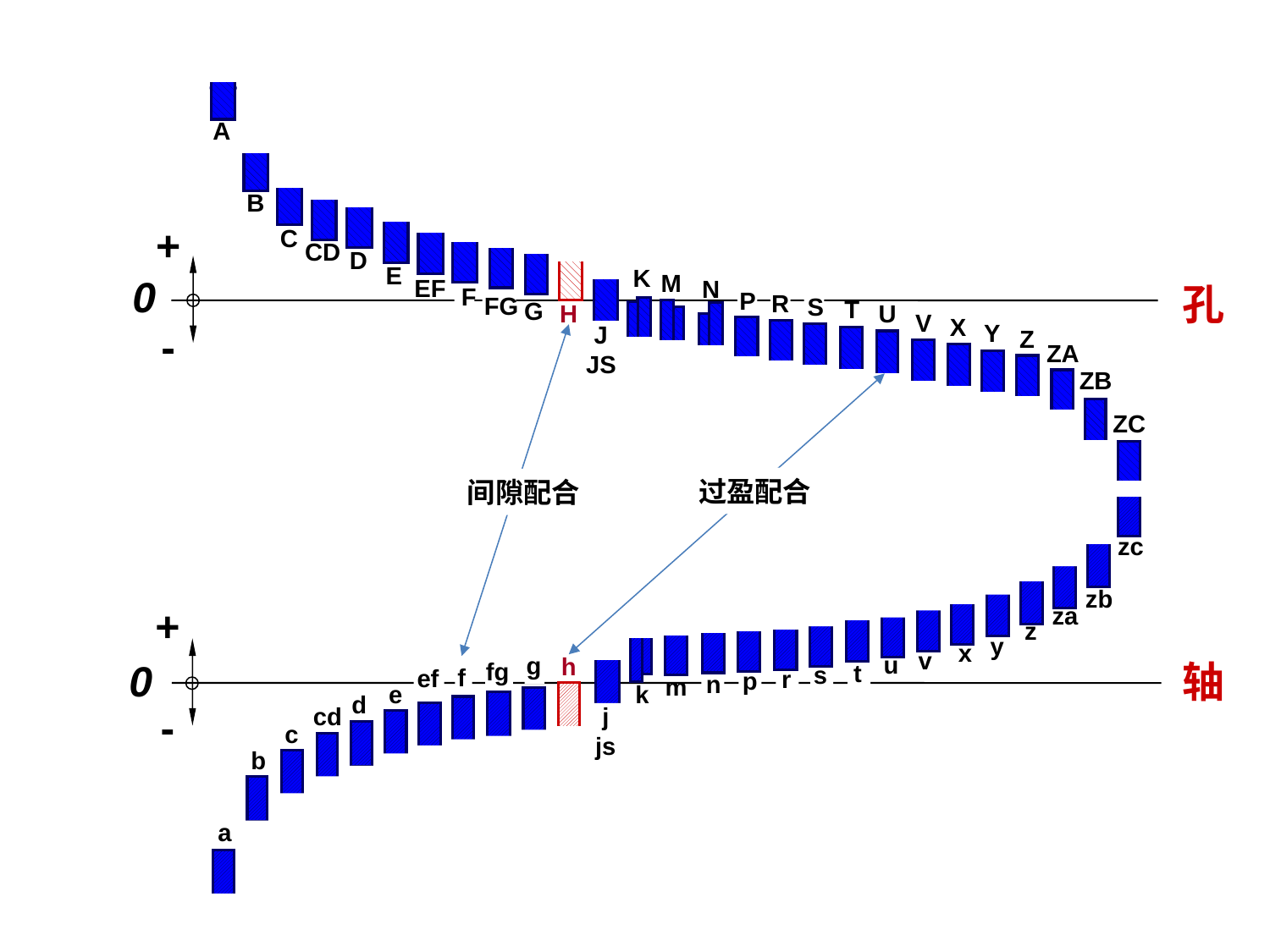

A

B

+

-
C

CD

D

E

K
M
0
EF

N
孔
F

P
R
FG
S

T
G
H
U

V

X
Y
J
JS

Z

ZA

ZB

ZC

过盈配合
间隙配合

zc

zb

+

-

za

z

y

x

v
u
g
h
0
轴

fg
t
s
ef
r

p

n
m

e
k

d

cd
j
js

c

b

a

f